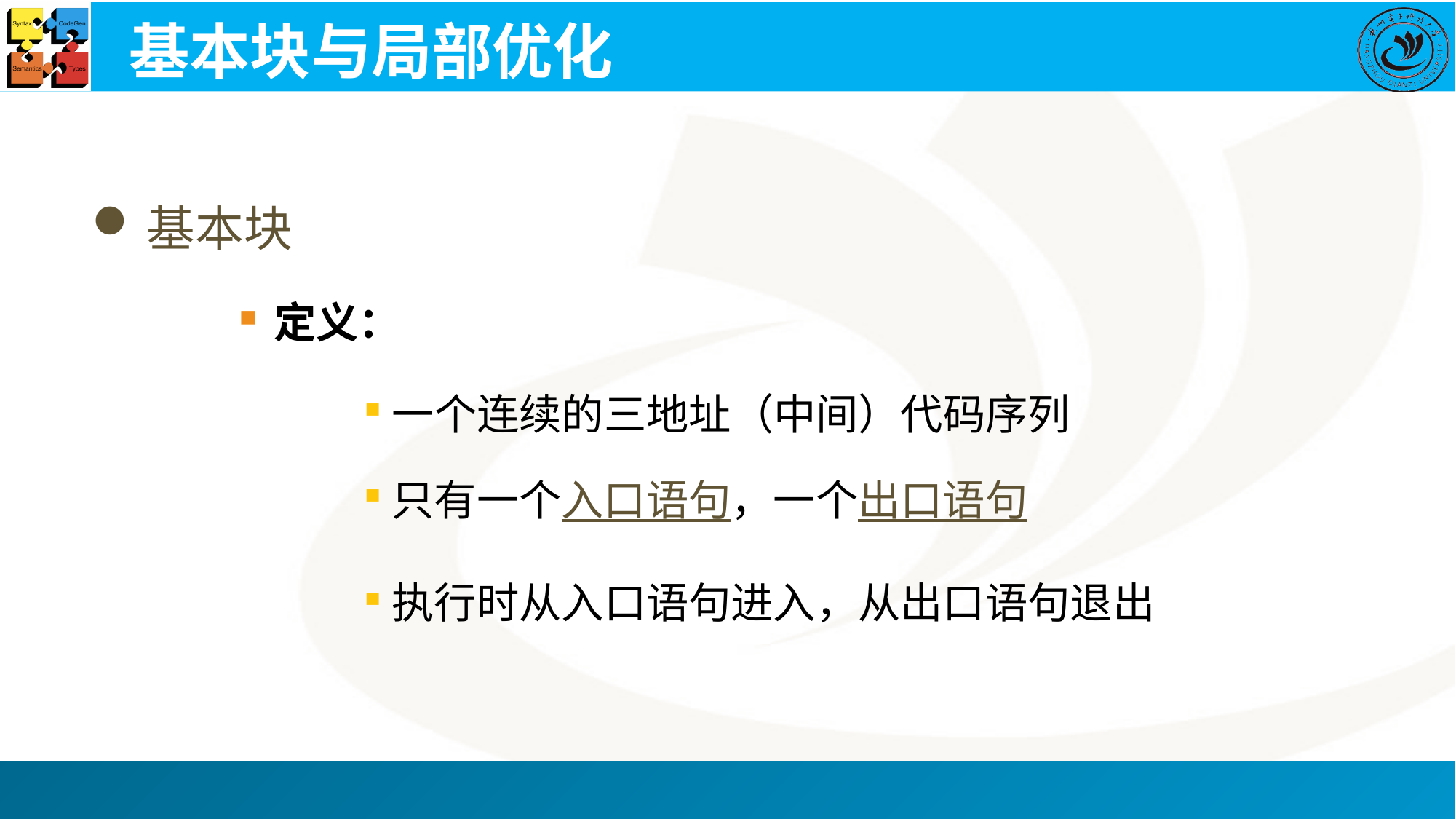

# 基本块与局部优化
基本块
定义：
一个连续的三地址（中间）代码序列
只有一个入口语句，一个出口语句
执行时从入口语句进入，从出口语句退出
19